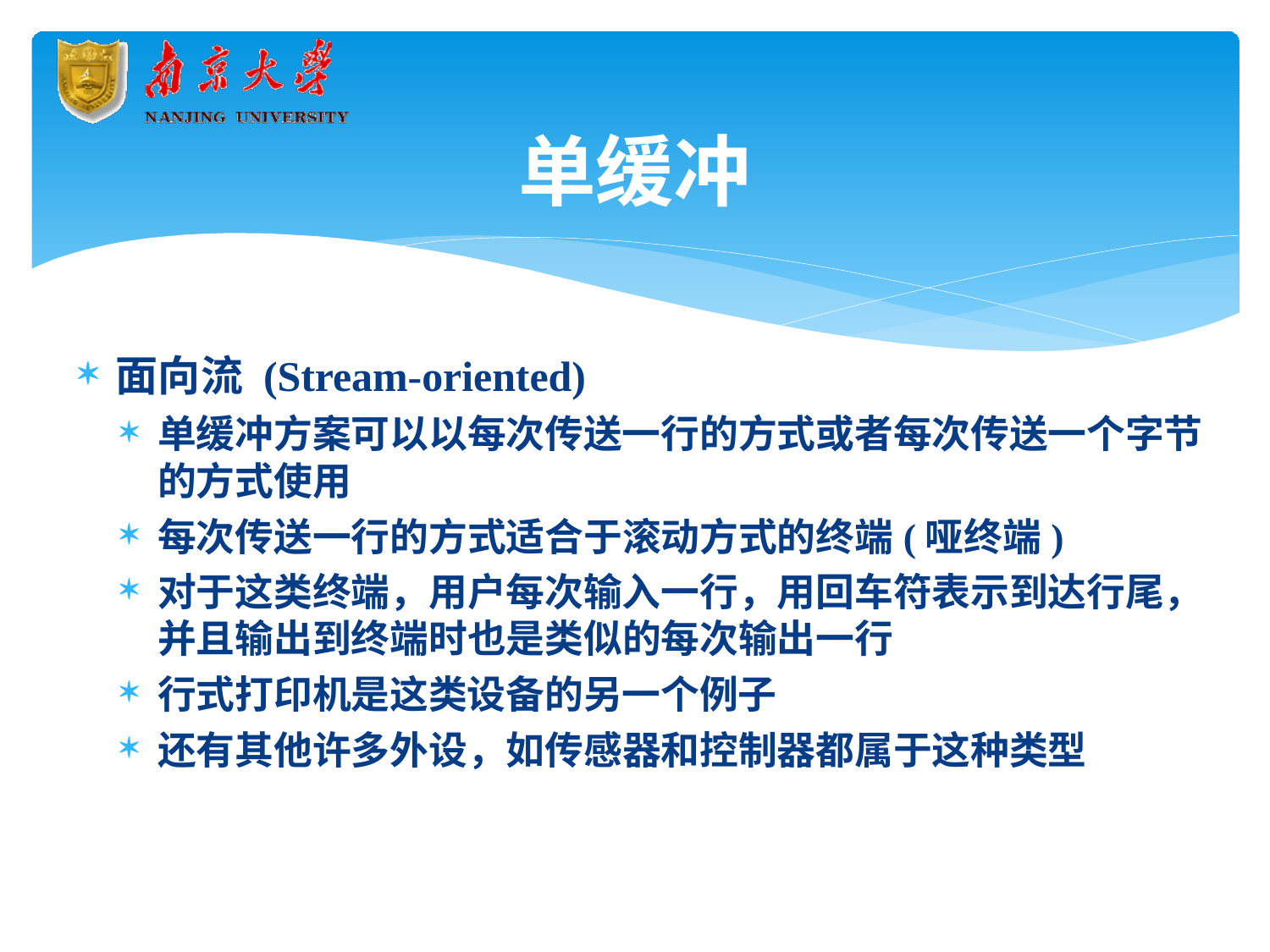

# 单缓冲
面向流(Stream-oriented)
单缓冲方案可以以每次传送一行的方式或者每次传送一个字节
的方式使用
每次传送一行的方式适合于滚动方式的终端(哑终端)
对于这类终端，用户每次输入一行，用回车符表示到达行尾， 并且输出到终端时也是类似的每次输出一行
行式打印机是这类设备的另一个例子
还有其他许多外设，如传感器和控制器都属于这种类型